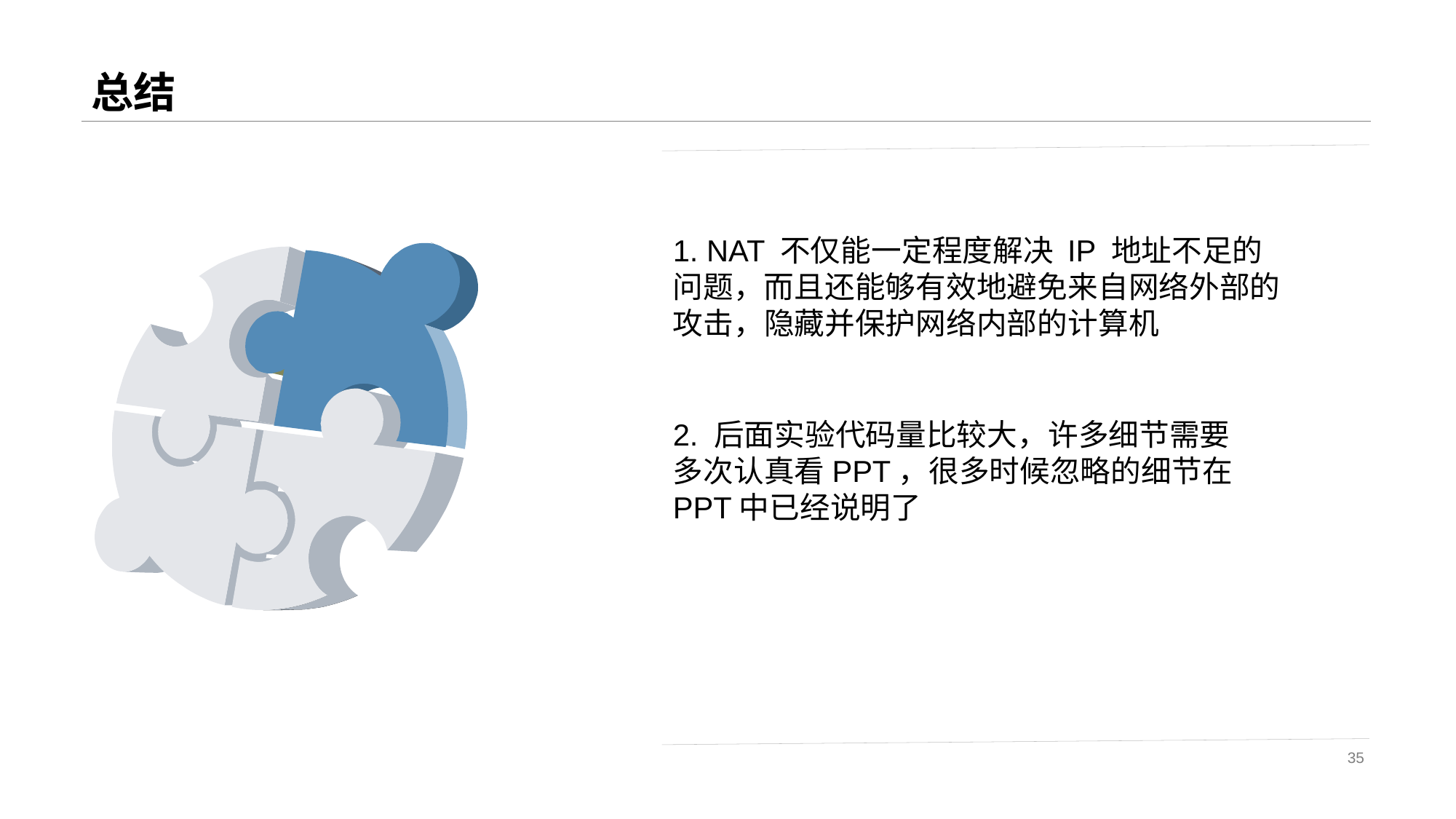

# 总结
1. NAT 不仅能一定程度解决 IP 地址不足的问题，而且还能够有效地避免来自网络外部的攻击，隐藏并保护网络内部的计算机

2. 后面实验代码量比较大，许多细节需要多次认真看PPT，很多时候忽略的细节在PPT中已经说明了
35